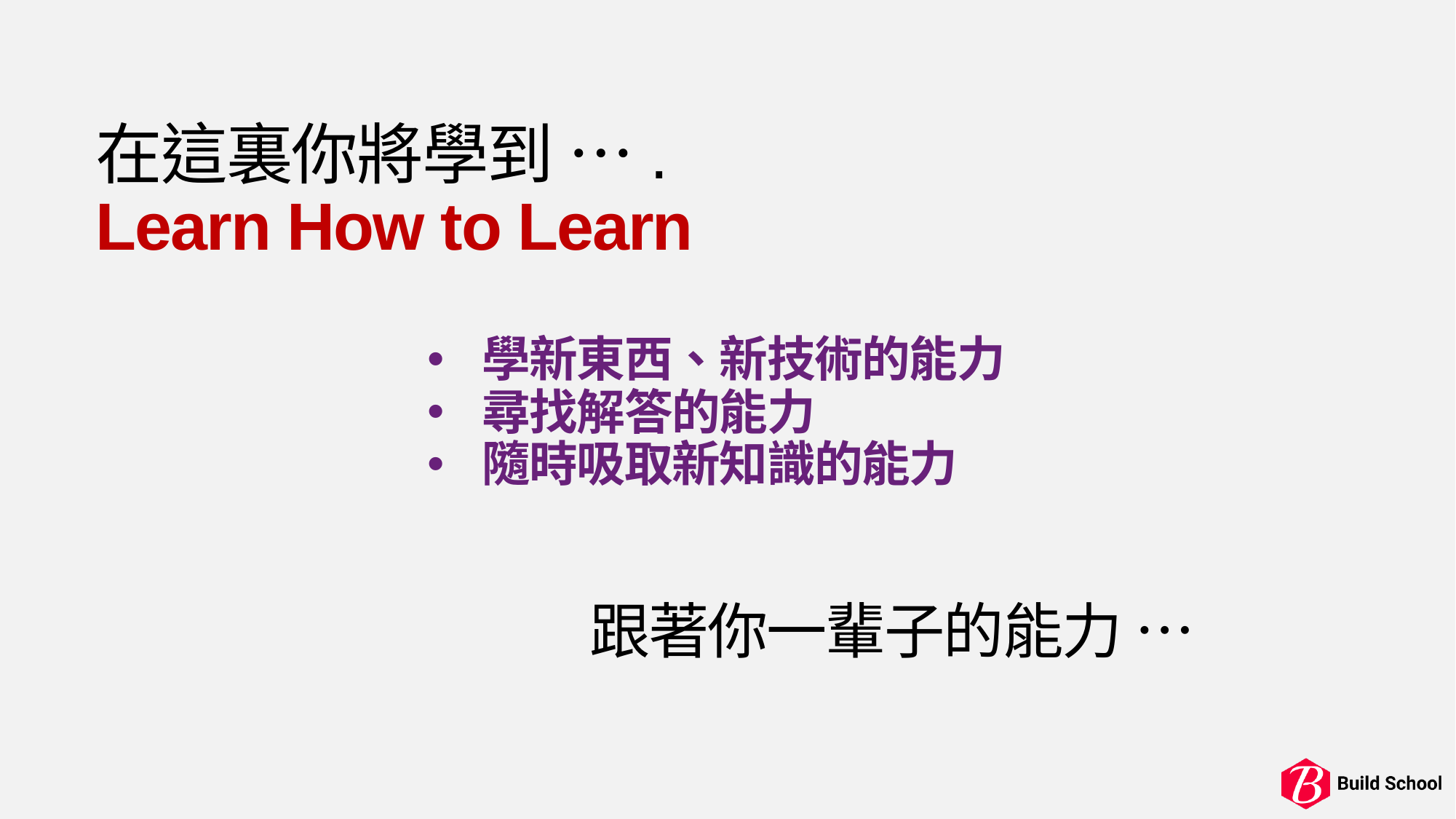

在這裏你將學到 ….
Learn How to Learn
學新東西、新技術的能力
尋找解答的能力
隨時吸取新知識的能力
跟著你一輩子的能力 …